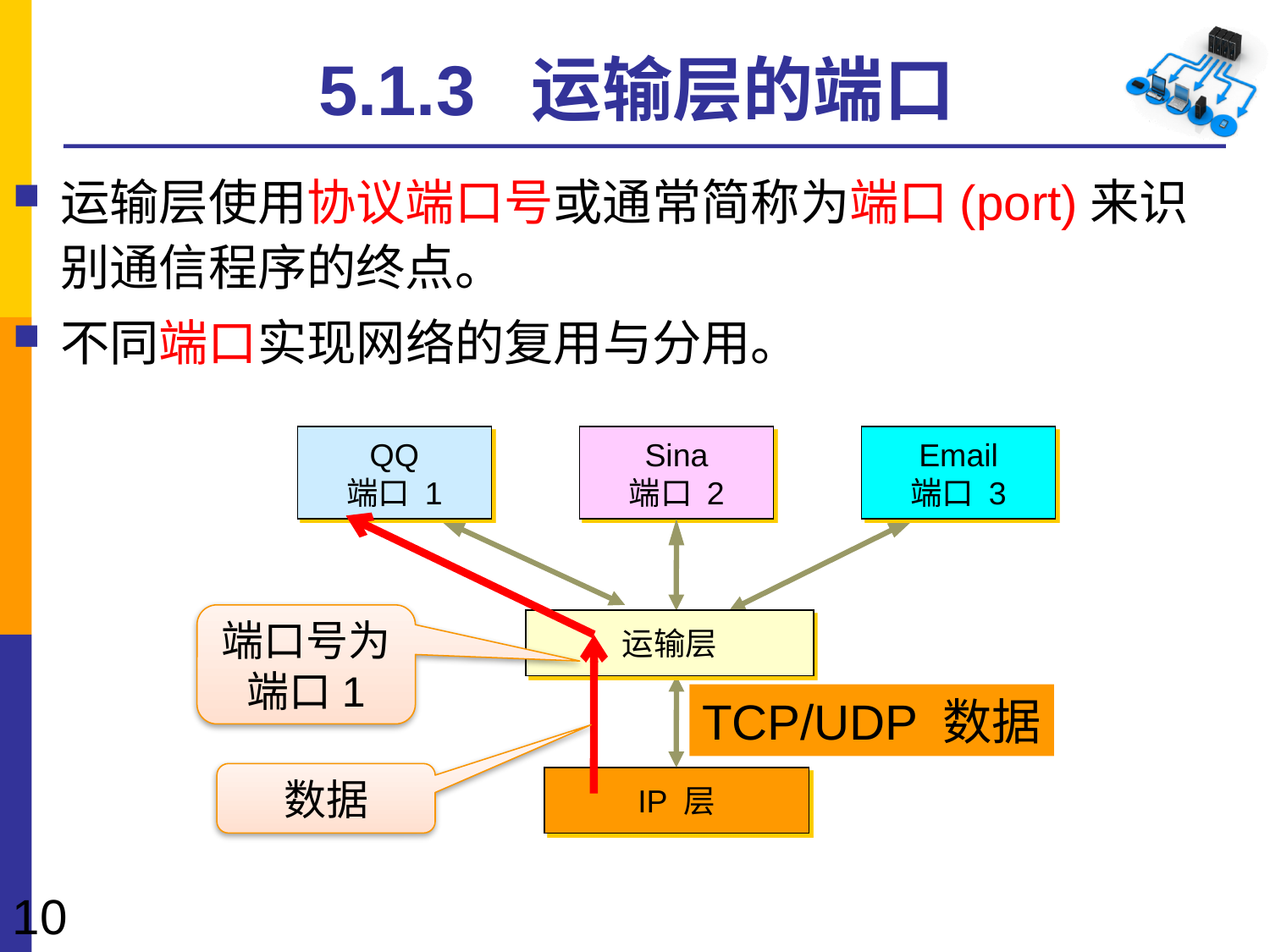

# 5.1.3  运输层的端口
运输层使用协议端口号或通常简称为端口(port)来识别通信程序的终点。
不同端口实现网络的复用与分用。

QQ
端口 1
Sina
端口 2
Email
端口 3

端口号为端口1
运输层

TCP/UDP 数据
数据
IP 层
10
10